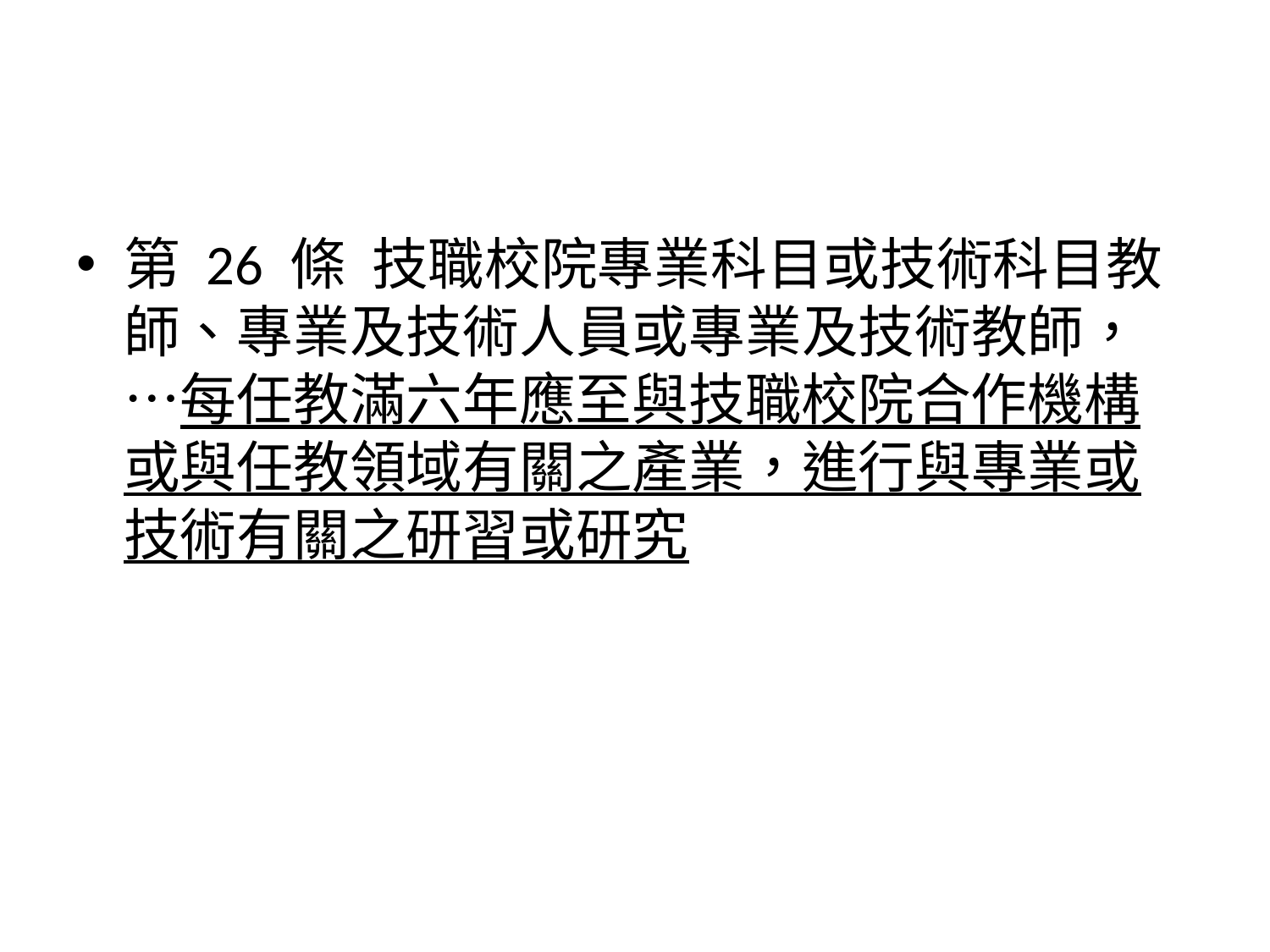

#
第 26 條  技職校院專業科目或技術科目教師、專業及技術人員或專業及技術教師，…每任教滿六年應至與技職校院合作機構或與任教領域有關之產業，進行與專業或技術有關之研習或研究